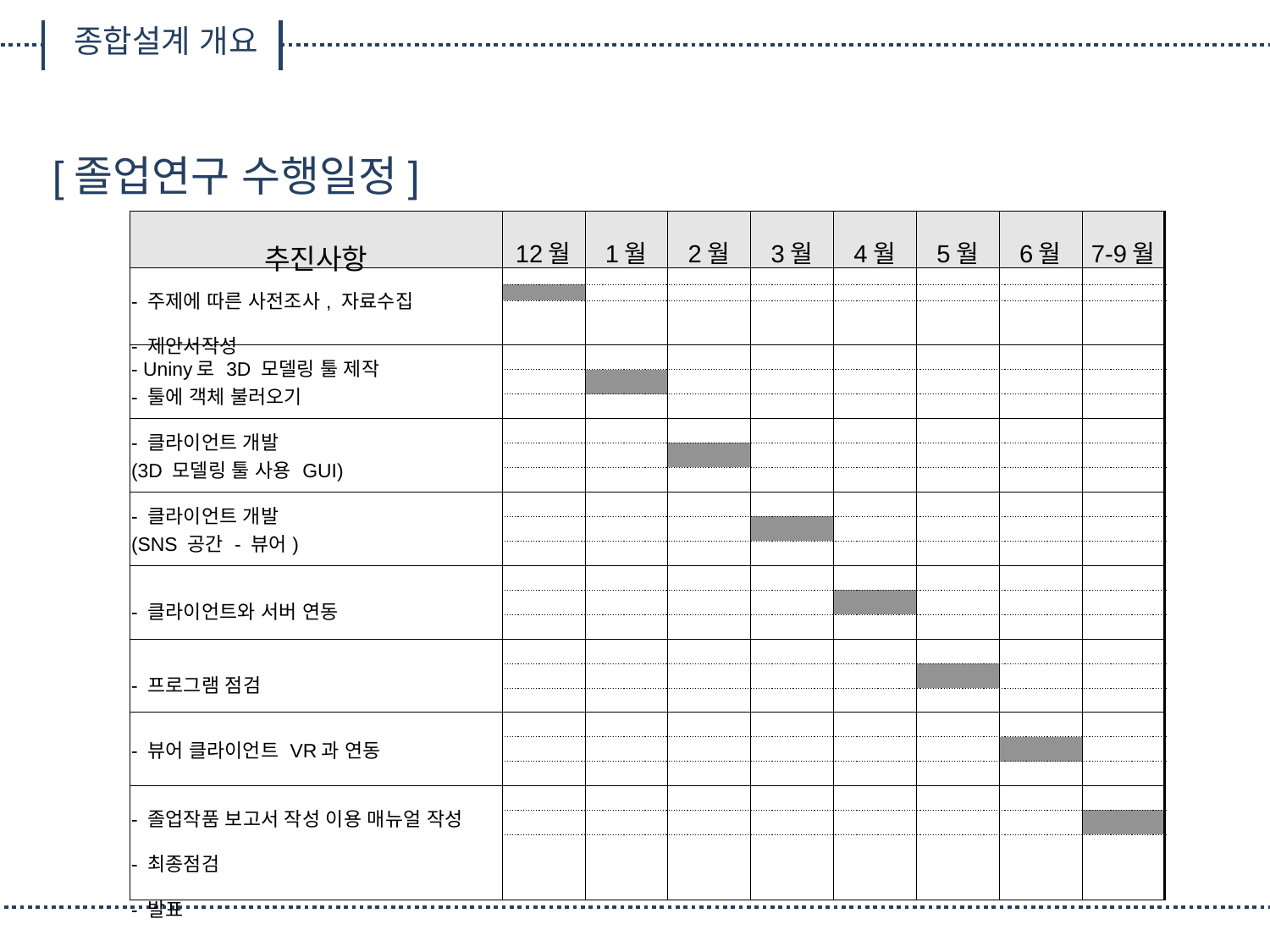

종합설계 개요
[졸업연구 수행일정]
| 추진사항 | 12월 | 1월 | 2월 | 3월 | 4월 | 5월 | 6월 | 7-9월 |
| --- | --- | --- | --- | --- | --- | --- | --- | --- |
| - 주제에 따른 사전조사, 자료수집 - 제안서작성 |  |  |  |  |  |  |  |  |
|  |  |  |  |  |  |  |  |  |
|  |  |  |  |  |  |  |  |  |
| - Uniny로 3D 모델링 툴 제작 - 툴에 객체 불러오기 |  |  |  |  |  |  |  |  |
|  |  |  |  |  |  |  |  |  |
|  |  |  |  |  |  |  |  |  |
| - 클라이언트 개발 (3D 모델링 툴 사용 GUI) |  |  |  |  |  |  |  |  |
|  |  |  |  |  |  |  |  |  |
|  |  |  |  |  |  |  |  |  |
| - 클라이언트 개발 (SNS 공간 - 뷰어) |  |  |  |  |  |  |  |  |
|  |  |  |  |  |  |  |  |  |
|  |  |  |  |  |  |  |  |  |
| - 클라이언트와 서버 연동 |  |  |  |  |  |  |  |  |
|  |  |  |  |  |  |  |  |  |
|  |  |  |  |  |  |  |  |  |
| - 프로그램 점검 |  |  |  |  |  |  |  |  |
|  |  |  |  |  |  |  |  |  |
|  |  |  |  |  |  |  |  |  |
| - 뷰어 클라이언트 VR과 연동 |  |  |  |  |  |  |  |  |
|  |  |  |  |  |  |  |  |  |
|  |  |  |  |  |  |  |  |  |
| - 졸업작품 보고서 작성 이용 매뉴얼 작성 - 최종점검 - 발표 |  |  |  |  |  |  |  |  |
|  |  |  |  |  |  |  |  |  |
|  |  |  |  |  |  |  |  |  |